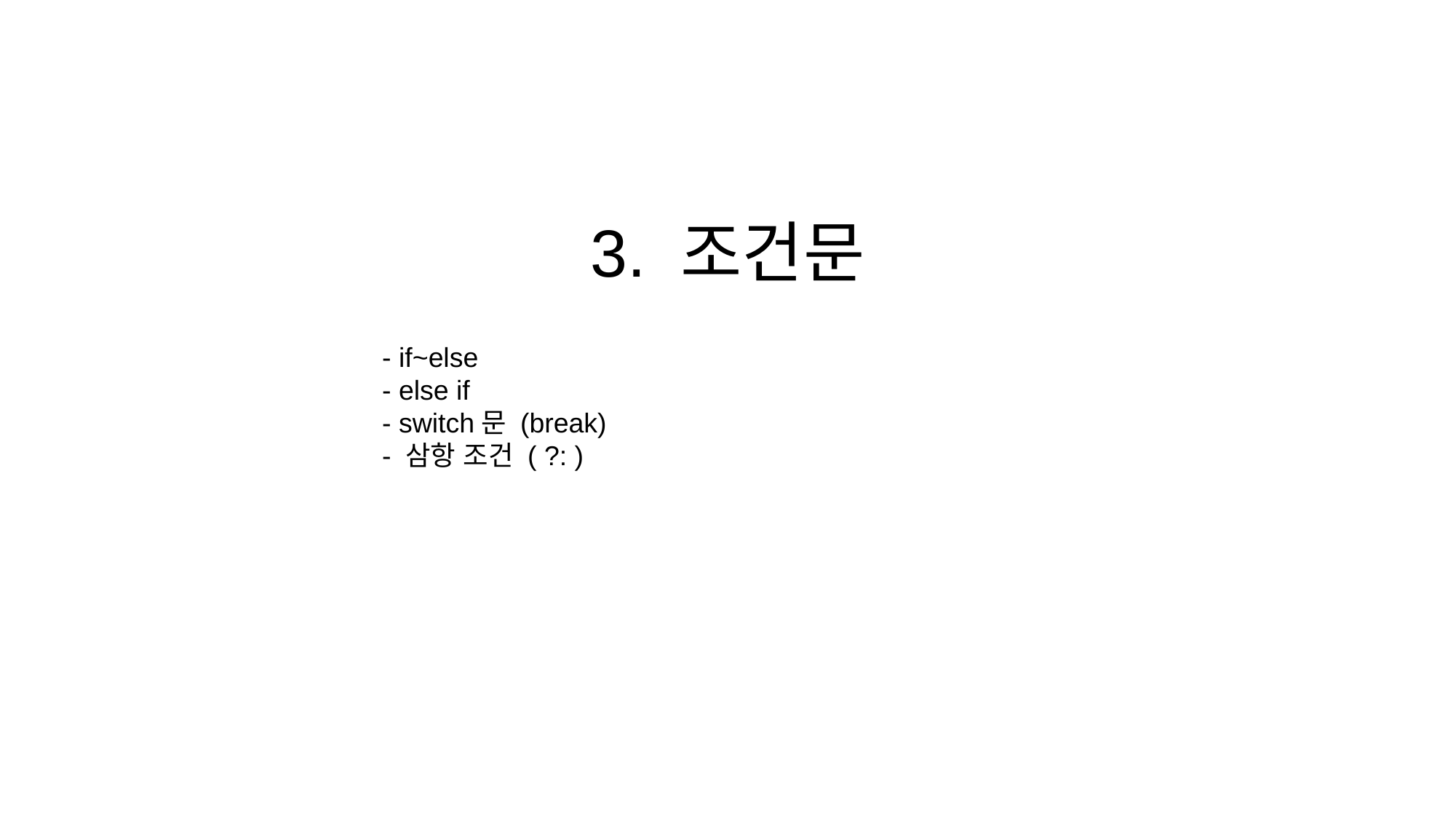

# 3. 조건문
 - if~else
 - else if
 - switch문 (break)
 - 삼항 조건 ( ?: )